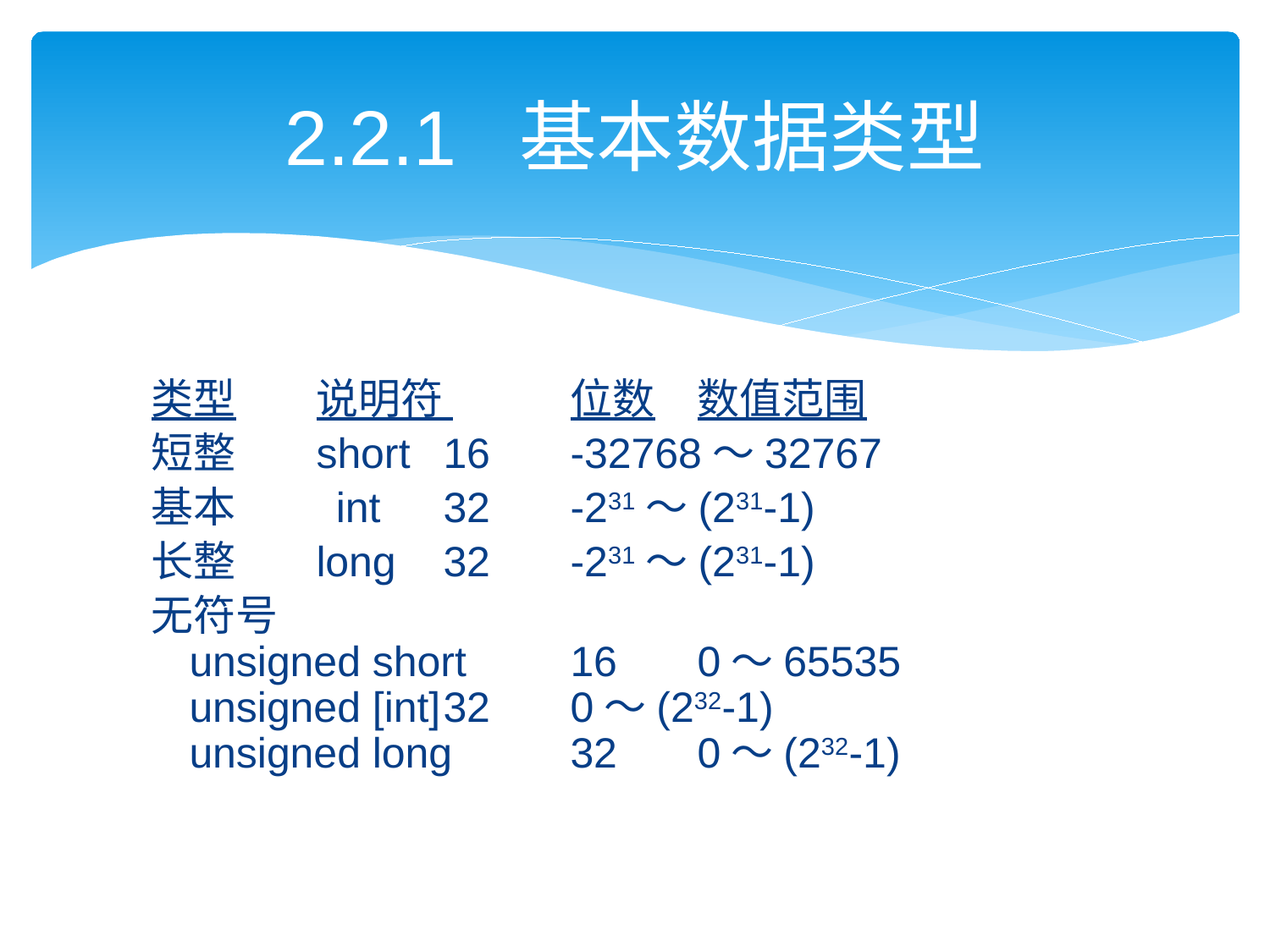

# 2.2.1  基本数据类型
类型	说明符 	位数	数值范围
短整	short	16	-32768～32767
基本 	 int	32  	-231～(231-1)
长整	long	32	-231～(231-1)
无符号
unsigned short	16	0～65535
unsigned [int]	32	0～(232-1)
unsigned long	32	0～(232-1)